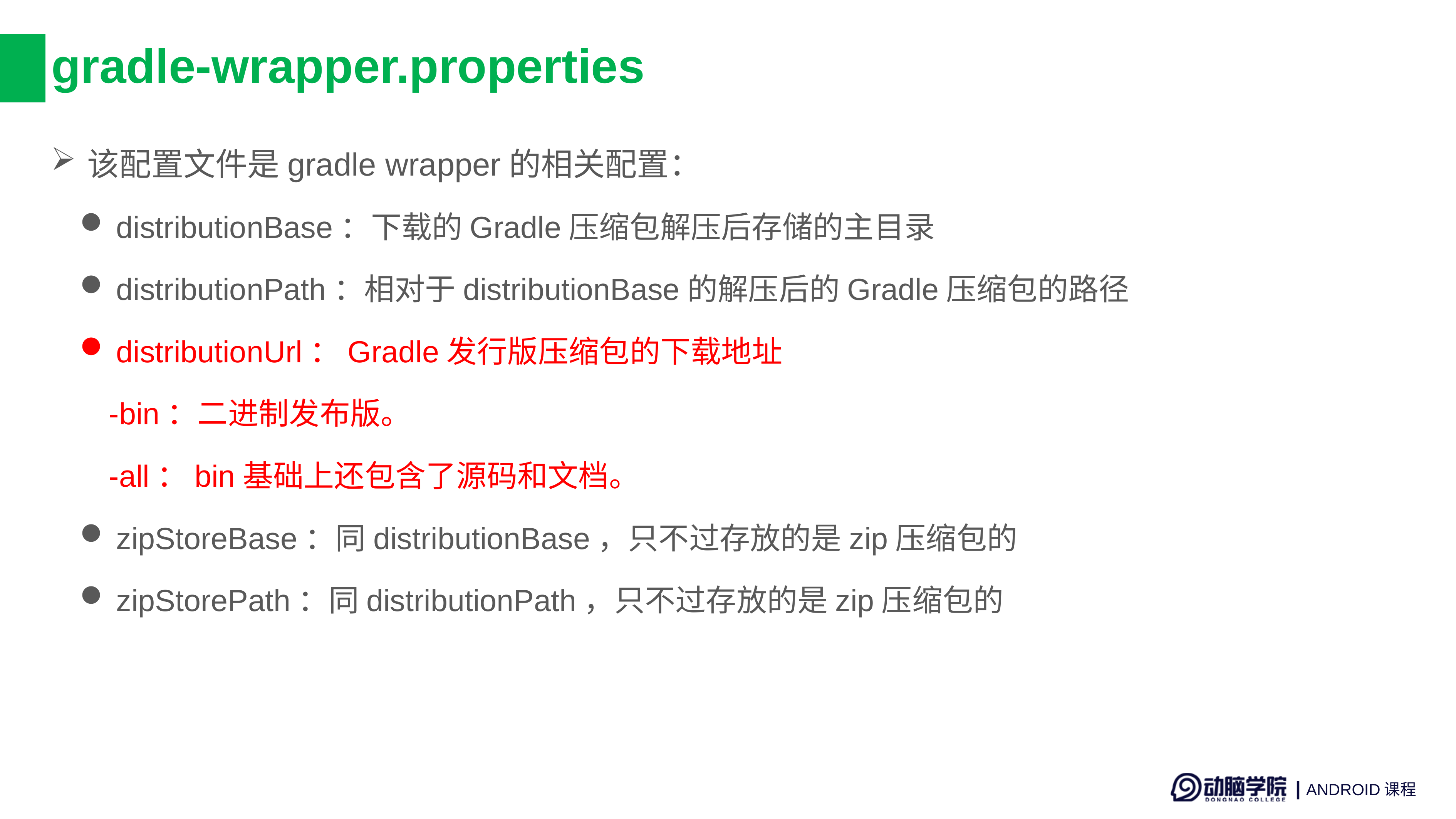

# gradle-wrapper.properties
该配置文件是gradle wrapper的相关配置：
distributionBase：下载的Gradle压缩包解压后存储的主目录
distributionPath：相对于distributionBase的解压后的Gradle压缩包的路径
distributionUrl：Gradle发行版压缩包的下载地址
-bin：二进制发布版。
-all：bin基础上还包含了源码和文档。
zipStoreBase：同distributionBase，只不过存放的是zip压缩包的
zipStorePath：同distributionPath，只不过存放的是zip压缩包的